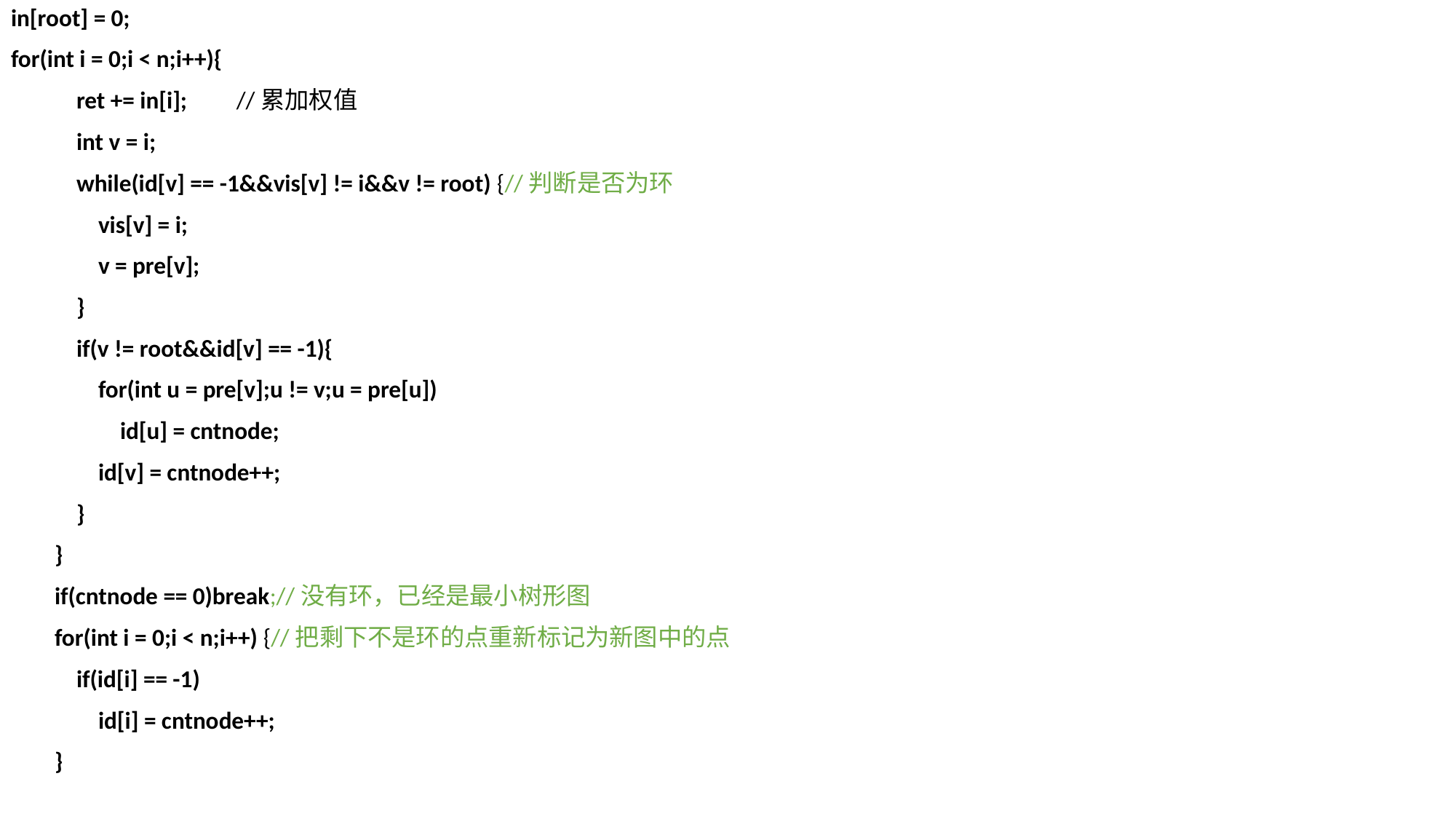

in[root] = 0;
for(int i = 0;i < n;i++){
            ret += in[i];         //累加权值
            int v = i;
            while(id[v] == -1&&vis[v] != i&&v != root) {//判断是否为环
                vis[v] = i;
                v = pre[v];
            }
            if(v != root&&id[v] == -1){
                for(int u = pre[v];u != v;u = pre[u])
                    id[u] = cntnode;
                id[v] = cntnode++;
            }
        }
        if(cntnode == 0)break;//没有环，已经是最小树形图
        for(int i = 0;i < n;i++) {//把剩下不是环的点重新标记为新图中的点
            if(id[i] == -1)
                id[i] = cntnode++;
        }